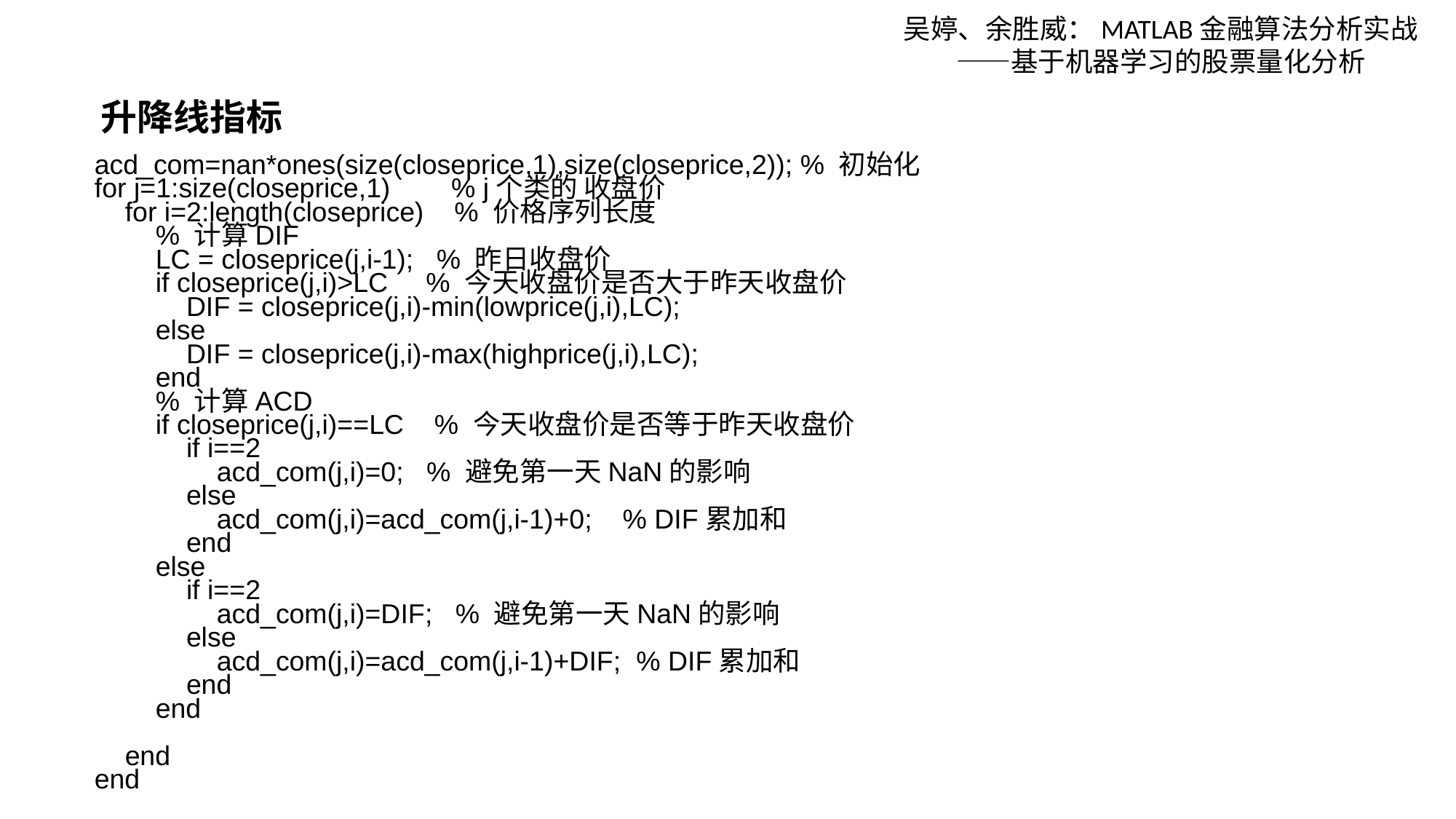

吴婷、余胜威：MATLAB金融算法分析实战——基于机器学习的股票量化分析
升降线指标
acd_com=nan*ones(size(closeprice,1),size(closeprice,2)); % 初始化
for j=1:size(closeprice,1)        % j个类的 收盘价
    for i=2:length(closeprice)    % 价格序列长度
        % 计算DIF
        LC = closeprice(j,i-1);   % 昨日收盘价
        if closeprice(j,i)>LC     % 今天收盘价是否大于昨天收盘价
            DIF = closeprice(j,i)-min(lowprice(j,i),LC);
        else
            DIF = closeprice(j,i)-max(highprice(j,i),LC);
        end
        % 计算ACD
        if closeprice(j,i)==LC    % 今天收盘价是否等于昨天收盘价
            if i==2
                acd_com(j,i)=0;   % 避免第一天NaN的影响
            else
                acd_com(j,i)=acd_com(j,i-1)+0;    % DIF累加和
            end
        else
            if i==2
                acd_com(j,i)=DIF;   % 避免第一天NaN的影响
            else
                acd_com(j,i)=acd_com(j,i-1)+DIF;  % DIF累加和
            end
        end

    end
end